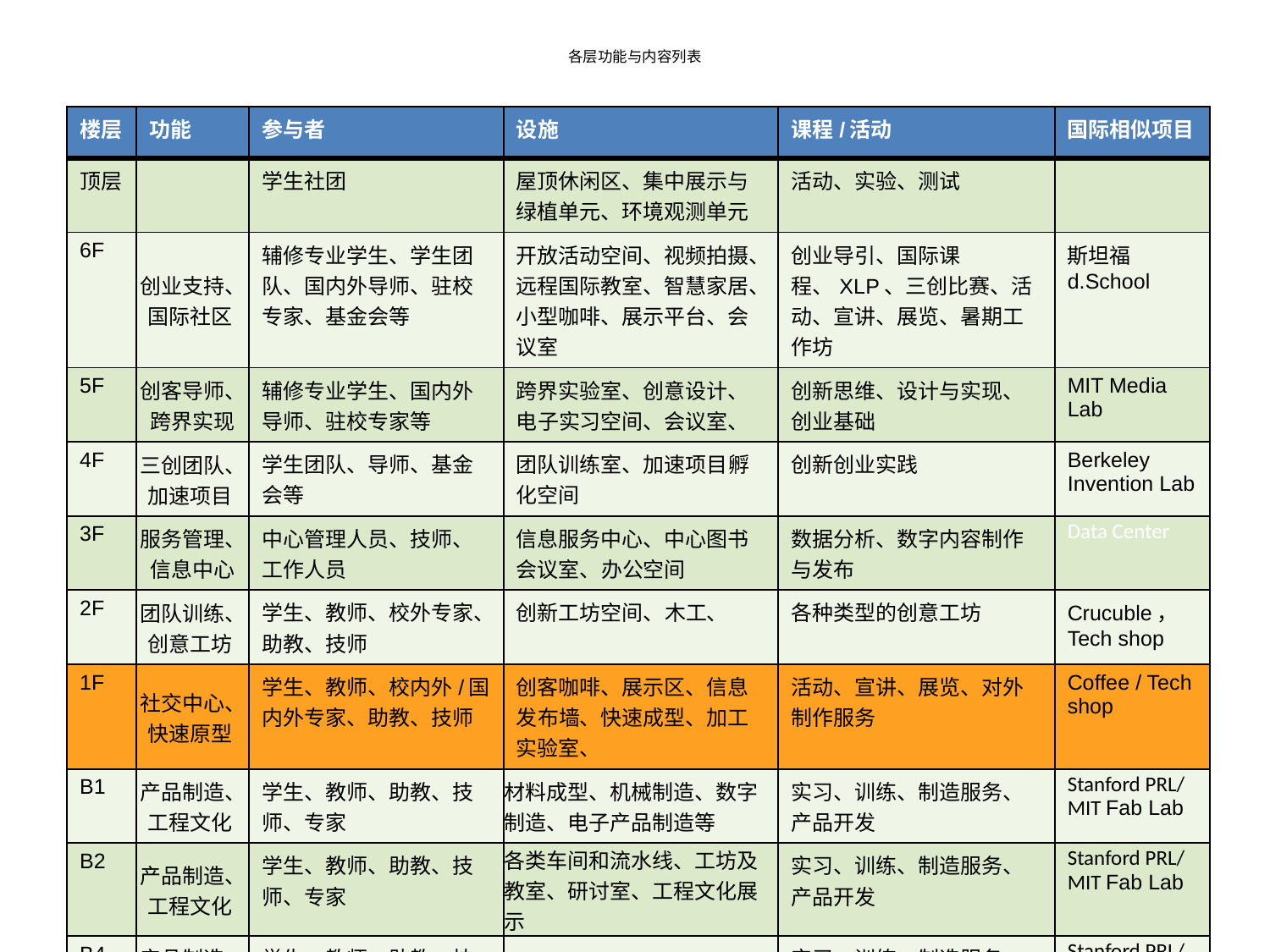

# 各层功能与内容列表
| 楼层 | 功能 | 参与者 | 设施 | 课程/活动 | 国际相似项目 |
| --- | --- | --- | --- | --- | --- |
| 顶层 |  | 学生社团 | 屋顶休闲区、集中展示与绿植单元、环境观测单元 | 活动、实验、测试 |  |
| 6F | 创业支持、 国际社区 | 辅修专业学生、学生团队、国内外导师、驻校专家、基金会等 | 开放活动空间、视频拍摄、远程国际教室、智慧家居、小型咖啡、展示平台、会议室 | 创业导引、国际课程、XLP、三创比赛、活动、宣讲、展览、暑期工作坊 | 斯坦福 d.School |
| 5F | 创客导师、 跨界实现 | 辅修专业学生、国内外导师、驻校专家等 | 跨界实验室、创意设计、电子实习空间、会议室、 | 创新思维、设计与实现、创业基础 | MIT Media Lab |
| 4F | 三创团队、 加速项目 | 学生团队、导师、基金会等 | 团队训练室、加速项目孵化空间 | 创新创业实践 | Berkeley Invention Lab |
| 3F | 服务管理、 信息中心 | 中心管理人员、技师、工作人员 | 信息服务中心、中心图书会议室、办公空间 | 数据分析、数字内容制作与发布 | Data Center |
| 2F | 团队训练、 创意工坊 | 学生、教师、校外专家、助教、技师 | 创新工坊空间、木工、 | 各种类型的创意工坊 | Crucuble， Tech shop |
| 1F | 社交中心、 快速原型 | 学生、教师、校内外/国内外专家、助教、技师 | 创客咖啡、展示区、信息发布墙、快速成型、加工实验室、 | 活动、宣讲、展览、对外制作服务 | Coffee / Tech shop |
| B1 | 产品制造、 工程文化 | 学生、教师、助教、技师、专家 | 材料成型、机械制造、数字制造、电子产品制造等 | 实习、训练、制造服务、产品开发 | Stanford PRL/ MIT Fab Lab |
| B2 | 产品制造、 工程文化 | 学生、教师、助教、技师、专家 | 各类车间和流水线、工坊及教室、研讨室、工程文化展示 | 实习、训练、制造服务、产品开发 | Stanford PRL/ MIT Fab Lab |
| B4 | 产品制造、 工程文化 | 学生、教师、助教、技师、专家 | 材料成型、机械制造等 | 实习、训练、制造服务、产品开发 | Stanford PRL/ MIT Fab Lab |